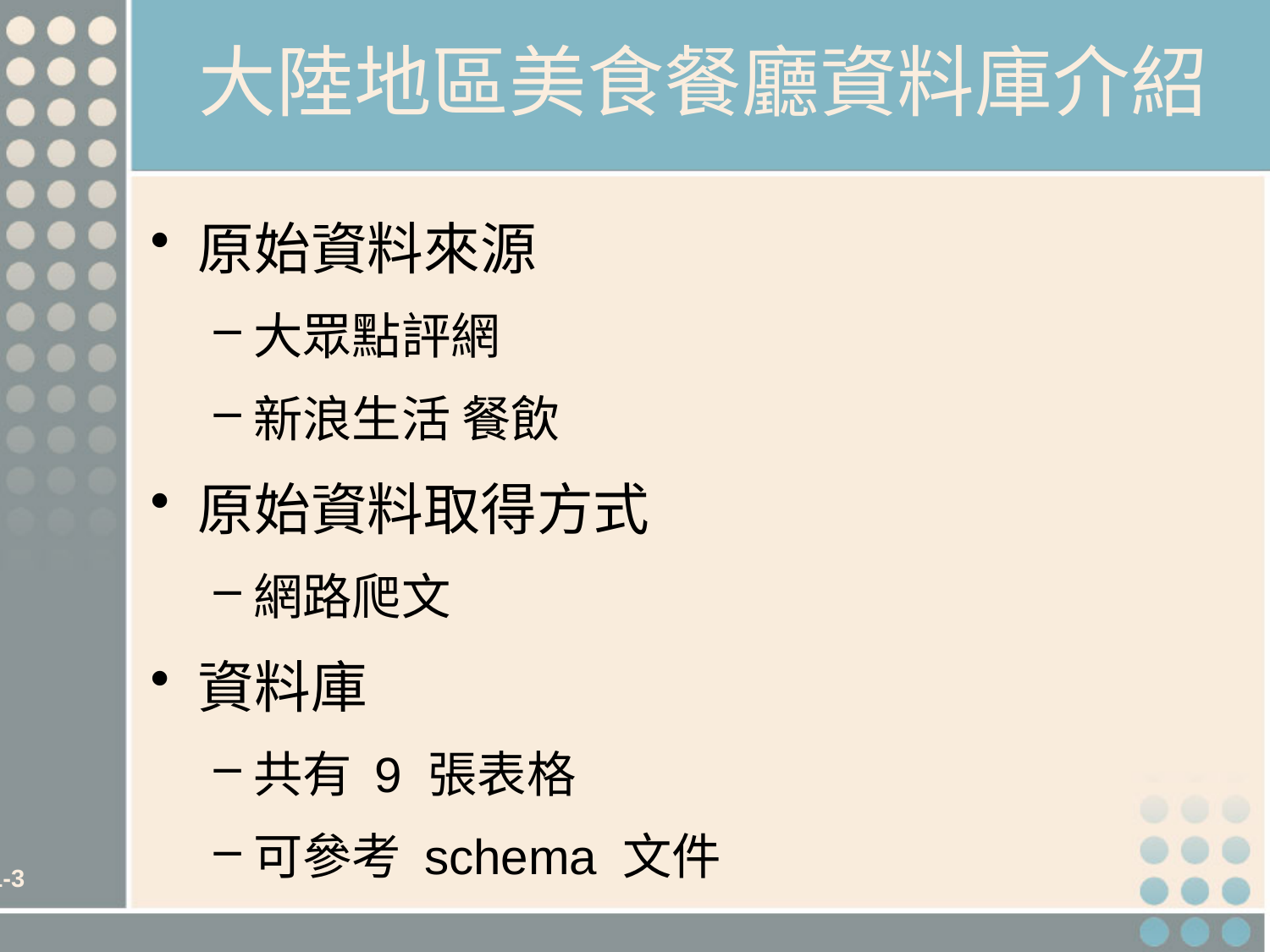

# 大陸地區美食餐廳資料庫介紹
原始資料來源
大眾點評網
新浪生活 餐飲
原始資料取得方式
網路爬文
資料庫
共有 9 張表格
可參考 schema 文件